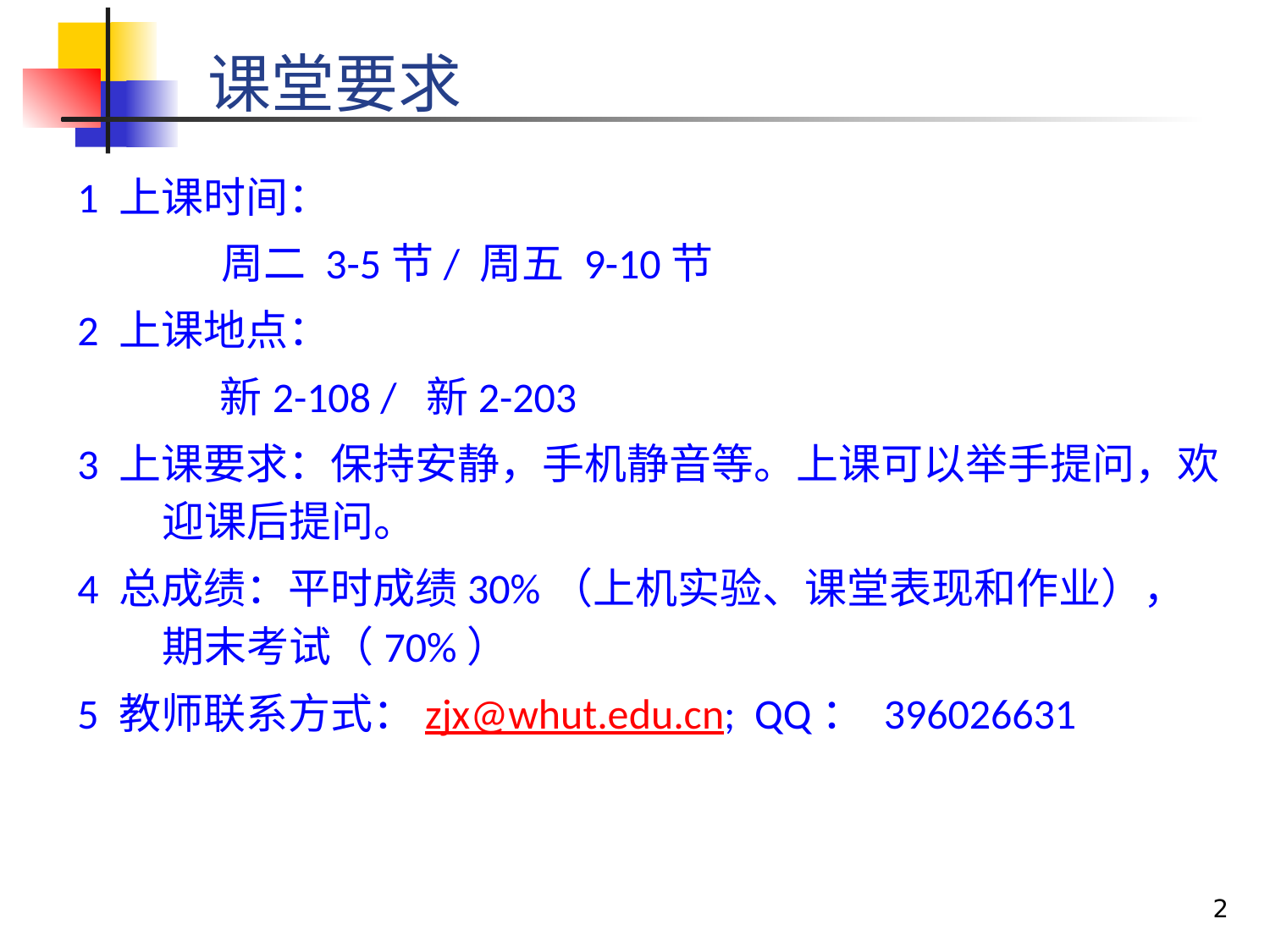

课堂要求
1 上课时间：
              周二 3-5节/ 周五 9-10节
2 上课地点：
	     新2-108 /  新2-203
3 上课要求：保持安静，手机静音等。上课可以举手提问，欢迎课后提问。
4 总成绩：平时成绩30%（上机实验、课堂表现和作业），期末考试（70%）
5 教师联系方式：zjx@whut.edu.cn;  QQ： 396026631
2